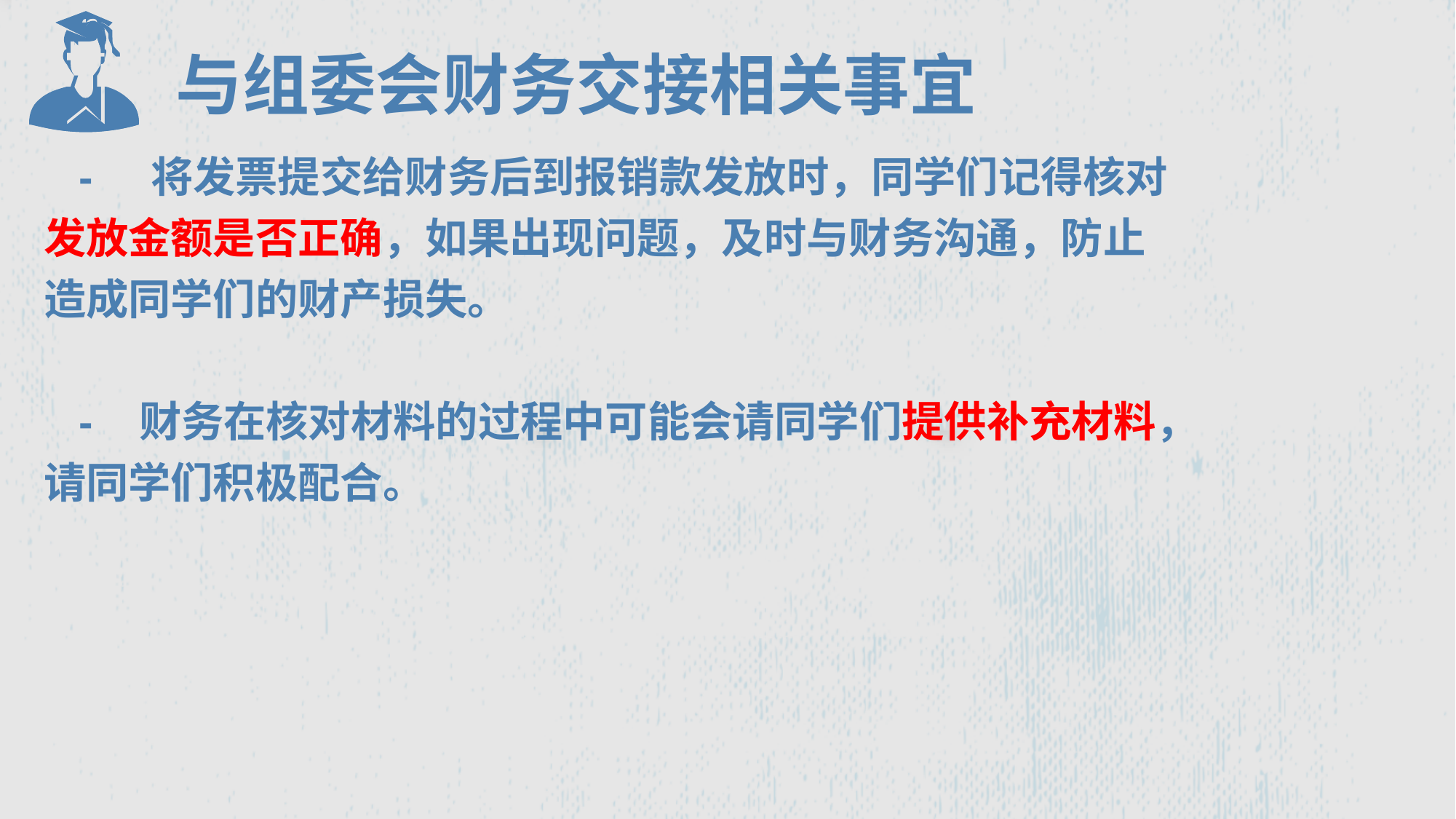

与组委会财务交接相关事宜
   -    将发票提交给财务后到报销款发放时，同学们记得核对发放金额是否正确，如果出现问题，及时与财务沟通，防止造成同学们的财产损失。

   -   财务在核对材料的过程中可能会请同学们提供补充材料，请同学们积极配合。